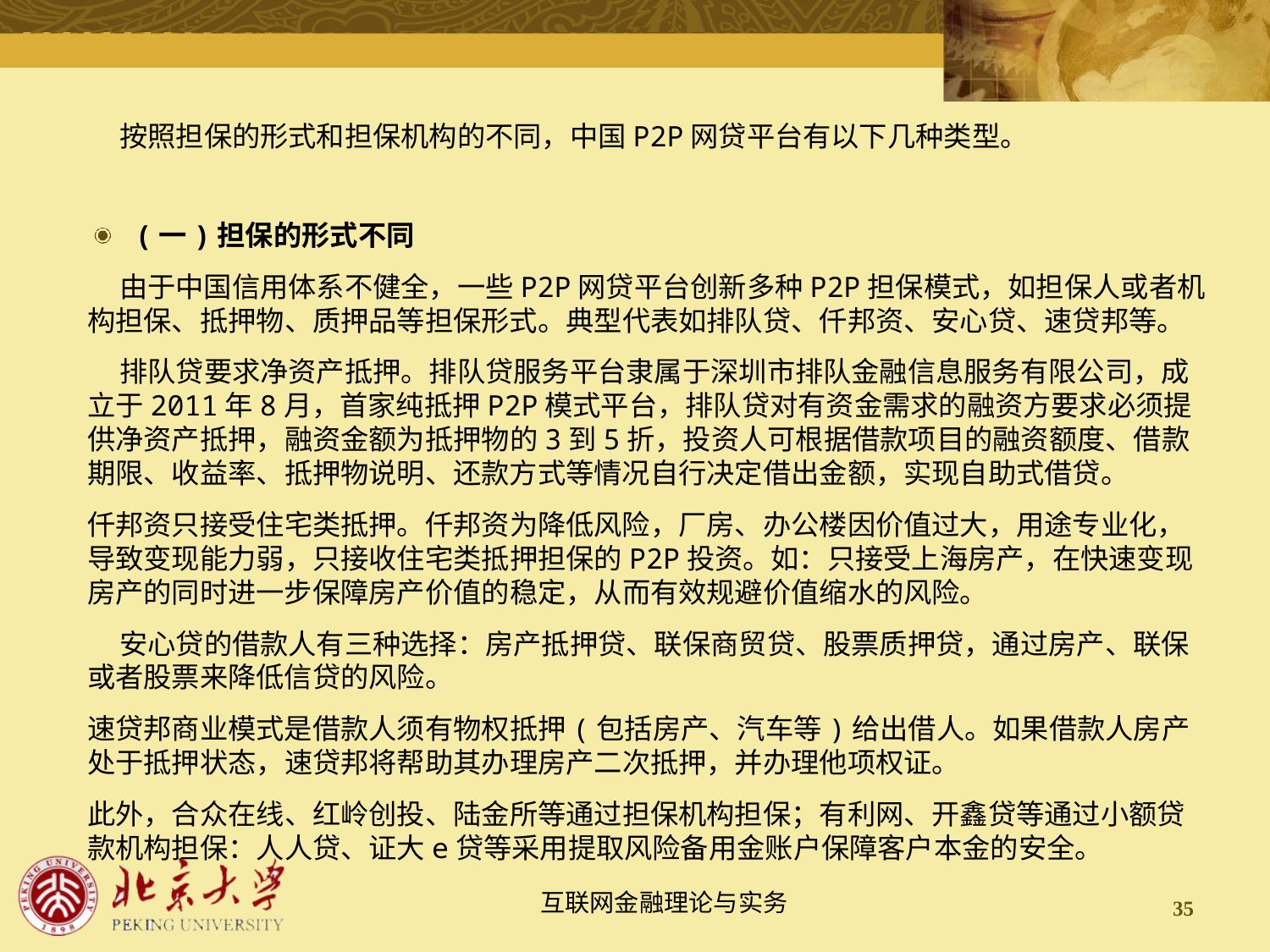

按照担保的形式和担保机构的不同，中国P2P网贷平台有以下几种类型。

(一)担保的形式不同
    由于中国信用体系不健全，一些P2P网贷平台创新多种P2P担保模式，如担保人或者机构担保、抵押物、质押品等担保形式。典型代表如排队贷、仟邦资、安心贷、速贷邦等。
    排队贷要求净资产抵押。排队贷服务平台隶属于深圳市排队金融信息服务有限公司，成立于2011年8月，首家纯抵押P2P模式平台，排队贷对有资金需求的融资方要求必须提供净资产抵押，融资金额为抵押物的3到5折，投资人可根据借款项目的融资额度、借款期限、收益率、抵押物说明、还款方式等情况自行决定借出金额，实现自助式借贷。
仟邦资只接受住宅类抵押。仟邦资为降低风险，厂房、办公楼因价值过大，用途专业化，导致变现能力弱，只接收住宅类抵押担保的P2P投资。如：只接受上海房产，在快速变现房产的同时进一步保障房产价值的稳定，从而有效规避价值缩水的风险。
    安心贷的借款人有三种选择：房产抵押贷、联保商贸贷、股票质押贷，通过房产、联保或者股票来降低信贷的风险。
速贷邦商业模式是借款人须有物权抵押(包括房产、汽车等)给出借人。如果借款人房产处于抵押状态，速贷邦将帮助其办理房产二次抵押，并办理他项权证。
此外，合众在线、红岭创投、陆金所等通过担保机构担保；有利网、开鑫贷等通过小额贷款机构担保：人人贷、证大e贷等采用提取风险备用金账户保障客户本金的安全。
35